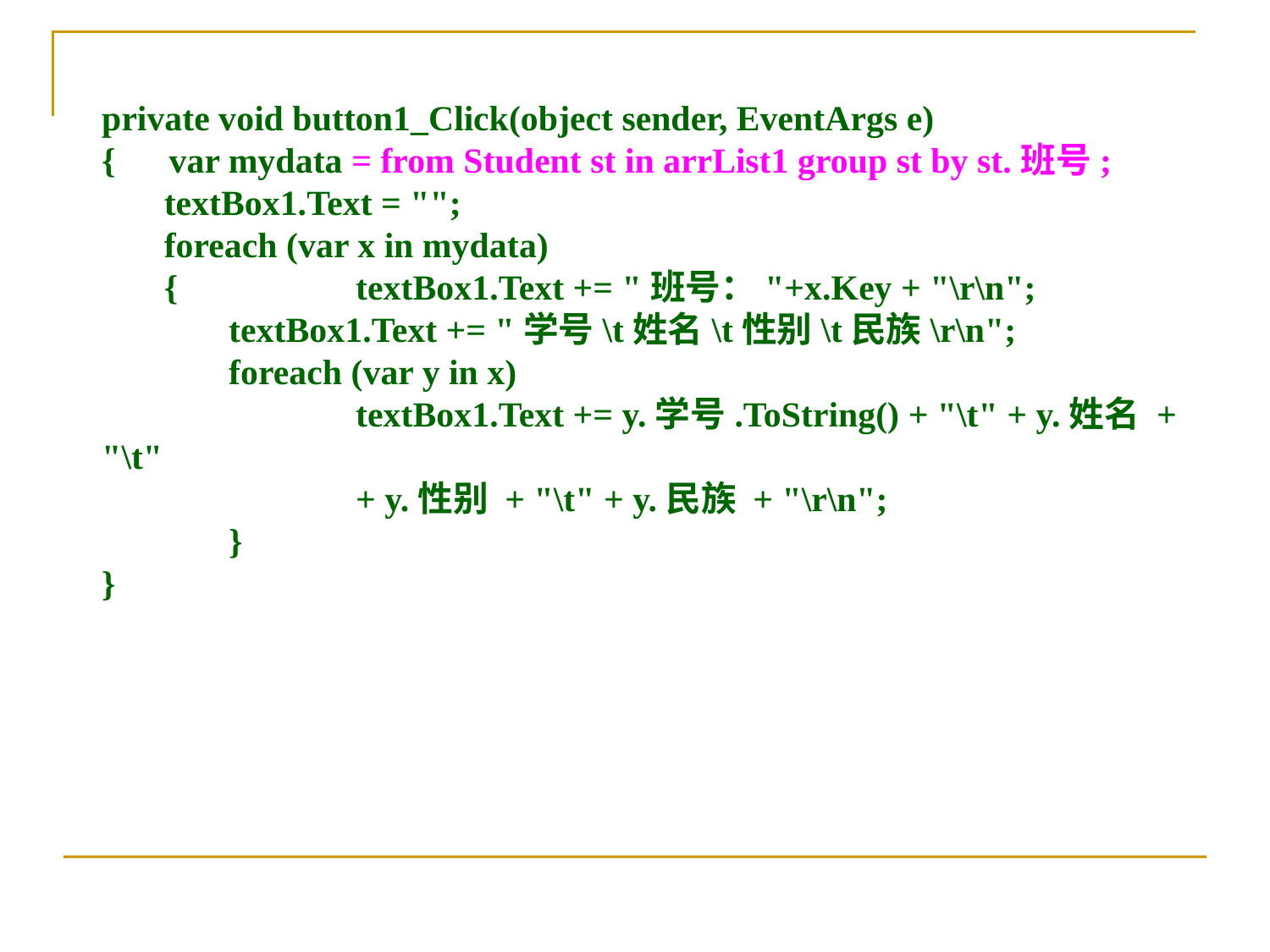

private void button1_Click(object sender, EventArgs e)
{      var mydata = from Student st in arrList1 group st by st.班号;
       textBox1.Text = "";
       foreach (var x in mydata)
       {      	textBox1.Text += "班号："+x.Key + "\r\n";
         	textBox1.Text += "学号\t姓名\t性别\t民族\r\n";
         	foreach (var y in x)
                     	textBox1.Text += y.学号.ToString() + "\t" + y.姓名 + "\t"
		+ y.性别 + "\t" + y.民族 + "\r\n";
      	}
}